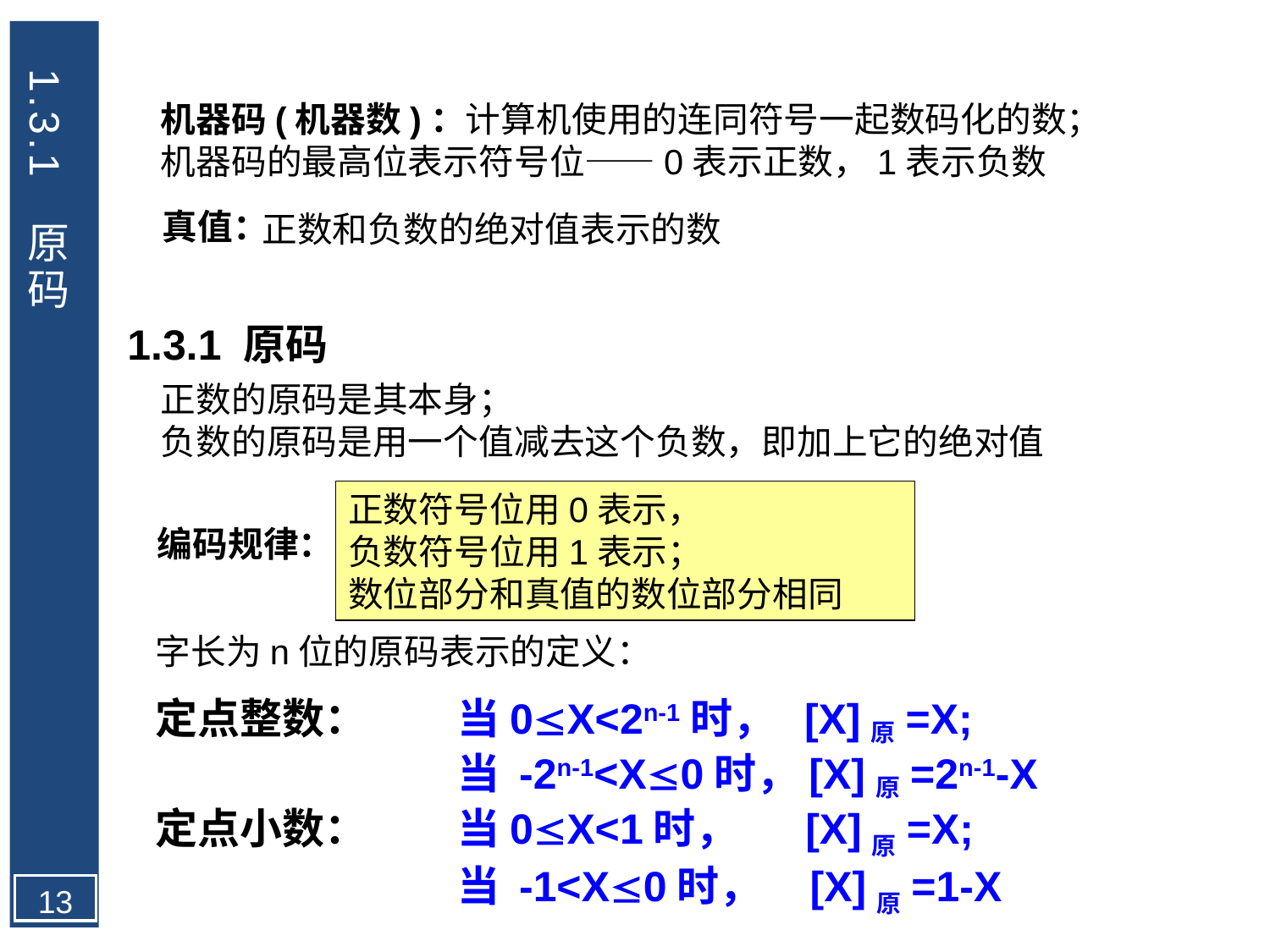

1.3.1  原码
机器码(机器数)：计算机使用的连同符号一起数码化的数；
机器码的最高位表示符号位——0表示正数，1表示负数
真值：
正数和负数的绝对值表示的数
1.3.1 原码
正数的原码是其本身；
负数的原码是用一个值减去这个负数，即加上它的绝对值
正数符号位用0表示，
负数符号位用1表示；
数位部分和真值的数位部分相同
编码规律：
字长为n位的原码表示的定义：
定点整数：	当0≤X<2n-1时，  [X]原=X;
			当 -2n-1<X≤0时，[X]原=2n-1-X
定点小数：	当0≤X<1时，      [X]原=X;
			当 -1<X≤0时，    [X]原=1-X
13